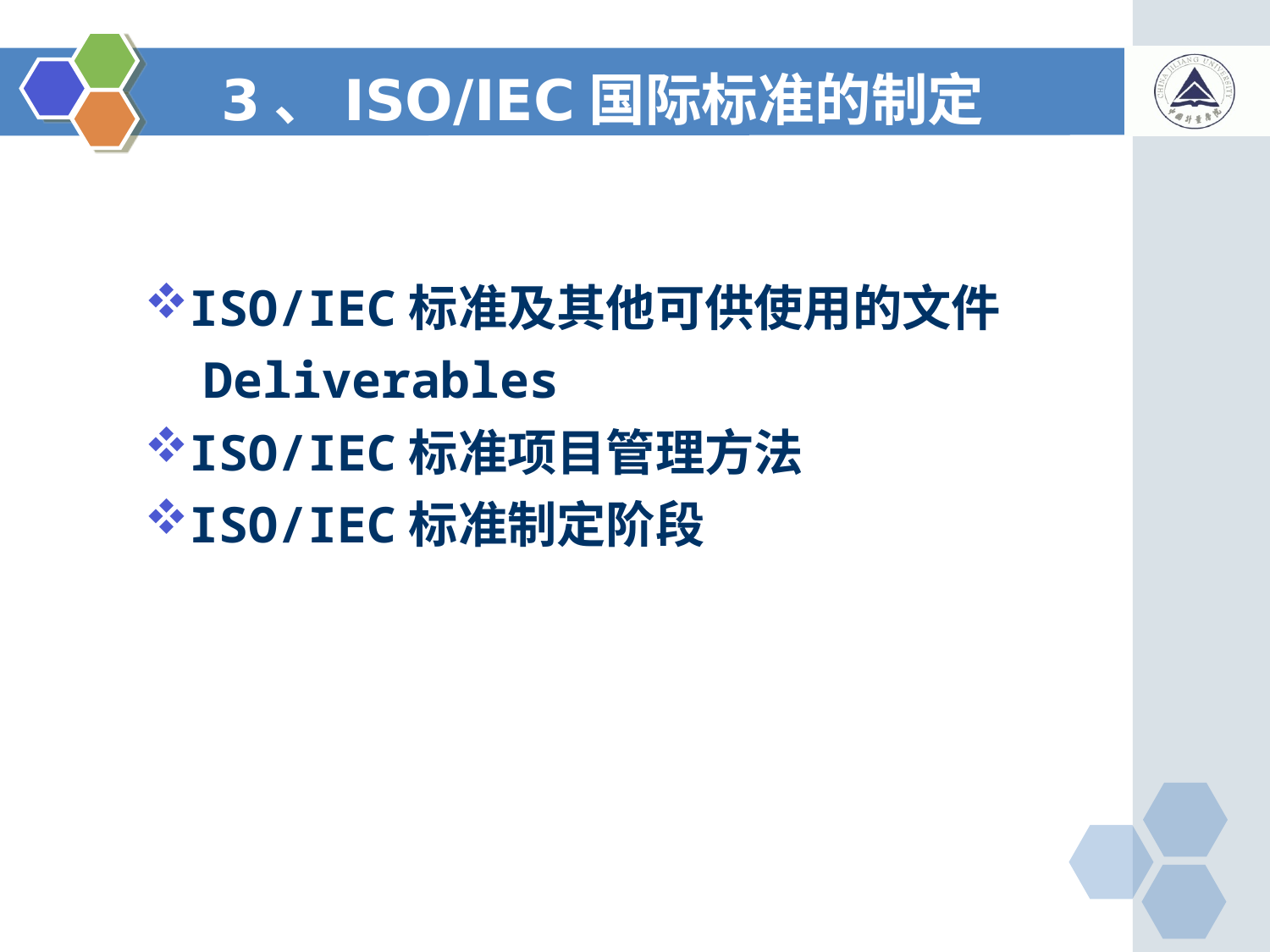

# 3、ISO/IEC国际标准的制定
ISO/IEC标准及其他可供使用的文件
  Deliverables
ISO/IEC标准项目管理方法
ISO/IEC标准制定阶段